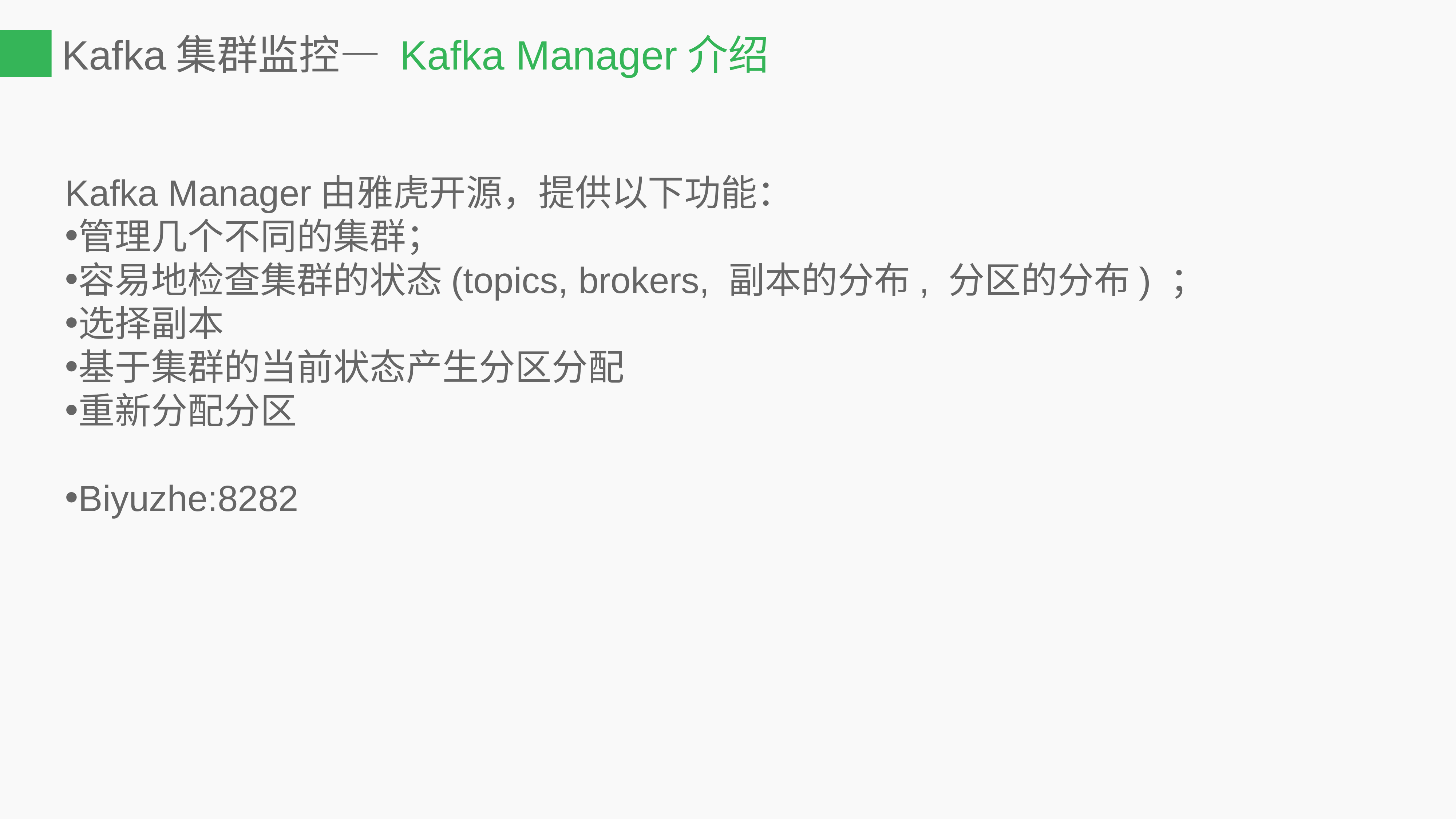

Kafka集群监控— Kafka Manager介绍
Kafka Manager由雅虎开源，提供以下功能：
管理几个不同的集群；
容易地检查集群的状态(topics, brokers, 副本的分布, 分区的分布) ；
选择副本
基于集群的当前状态产生分区分配
重新分配分区

Biyuzhe:8282